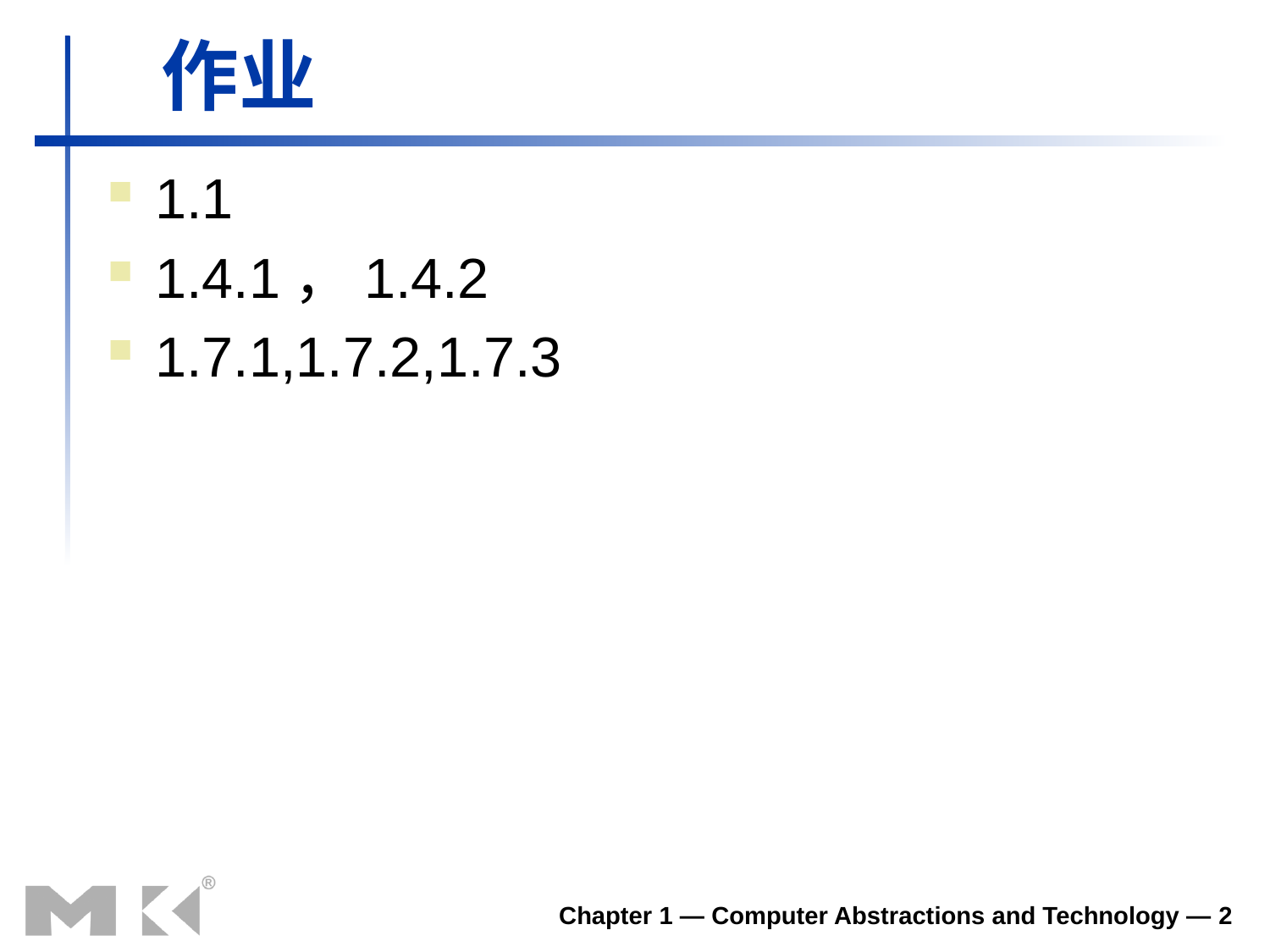

# 作业
1.1
1.4.1，1.4.2
1.7.1,1.7.2,1.7.3
Chapter 1 — Computer Abstractions and Technology — 2